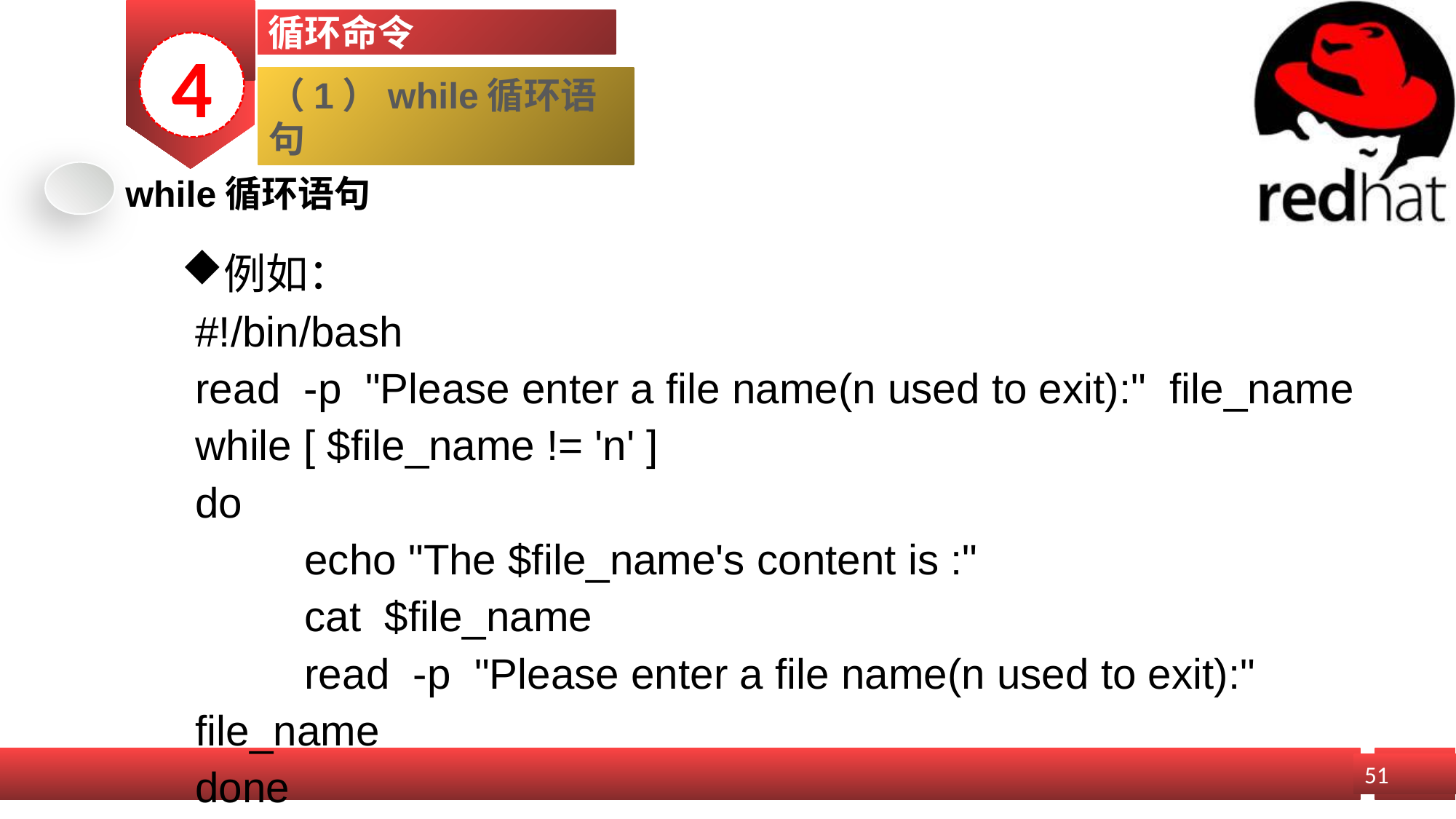

循环命令
4
（1）while循环语句

while循环语句
例如：
#!/bin/bash
read  -p  "Please enter a file name(n used to exit):"  file_name
while [ $file_name != 'n' ]
do
	echo "The $file_name's content is :"
	cat  $file_name
	read  -p  "Please enter a file name(n used to exit):"  file_name
done